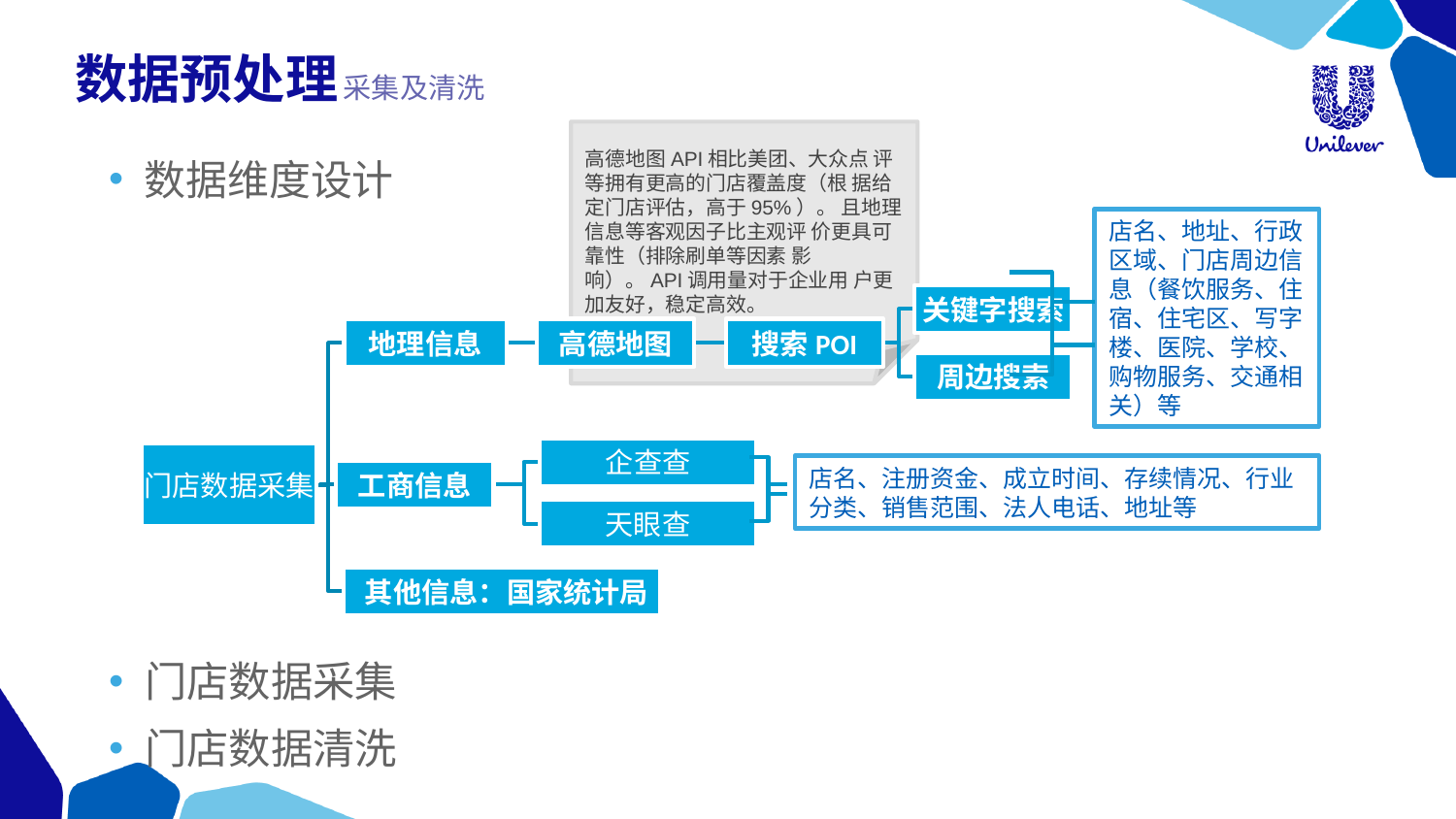

# 数据预处理
采集及清洗
高德地图API相比美团、大众点 评等拥有更高的门店覆盖度（根 据给定门店评估，高于95%）。 且地理信息等客观因子比主观评 价更具可靠性（排除刷单等因素 影响）。API调用量对于企业用 户更加友好，稳定高效。
门店数据采集
地理信息
高德地图
搜索POI
关键字搜索
周边搜索
工商信息
企查查
天眼查
  其他信息：国家统计局
店名、地址、行政区域、门店周边信息（餐饮服务、住宿、住宅区、写字楼、医院、学校、购物服务、交通相关）等

店名、注册资金、成立时间、存续情况、行业分类、销售范围、法人电话、地址等

数据维度设计

门店数据采集

门店数据清洗